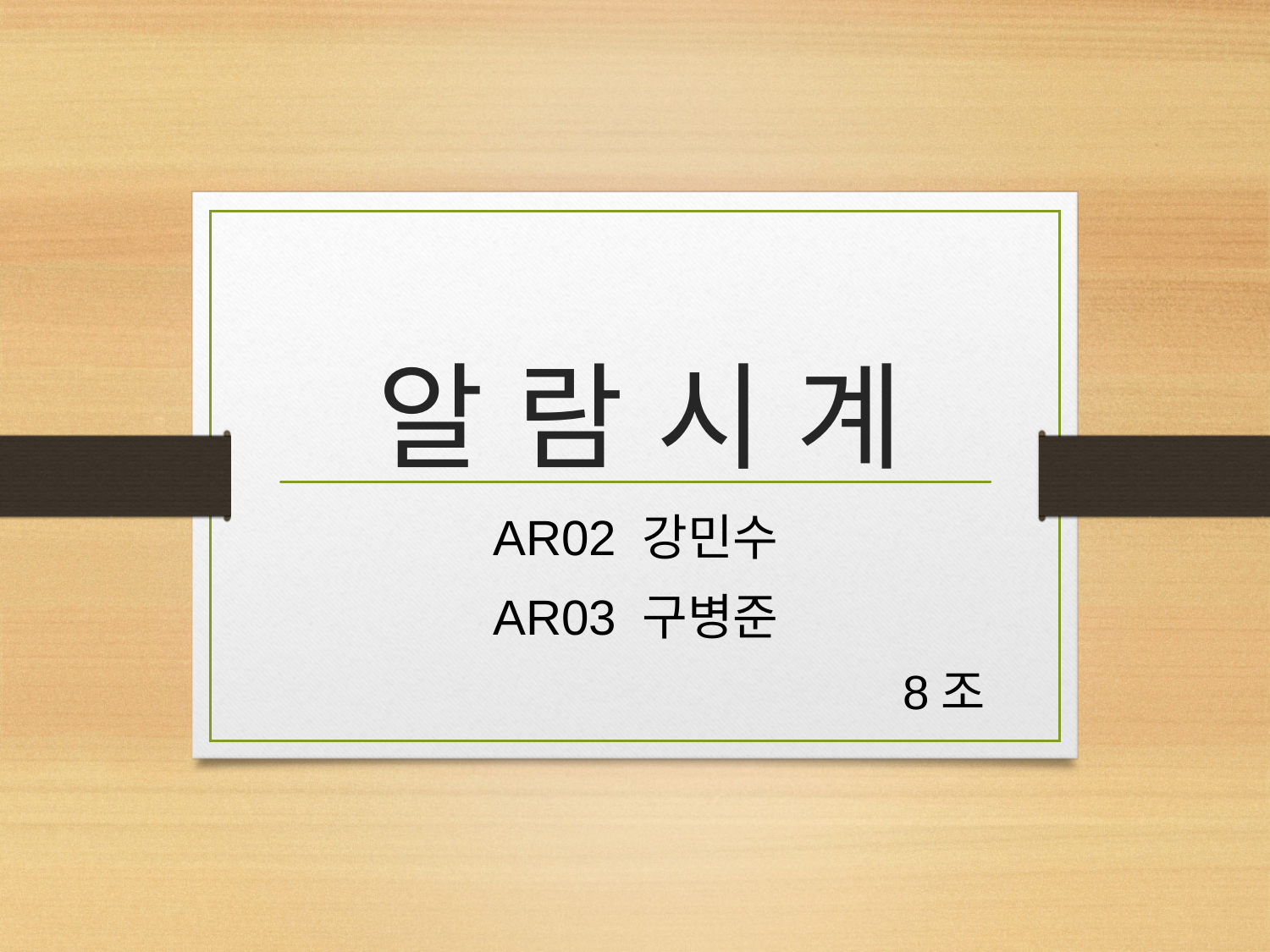

# 알 람 시 계
AR02 강민수
AR03 구병준
8조